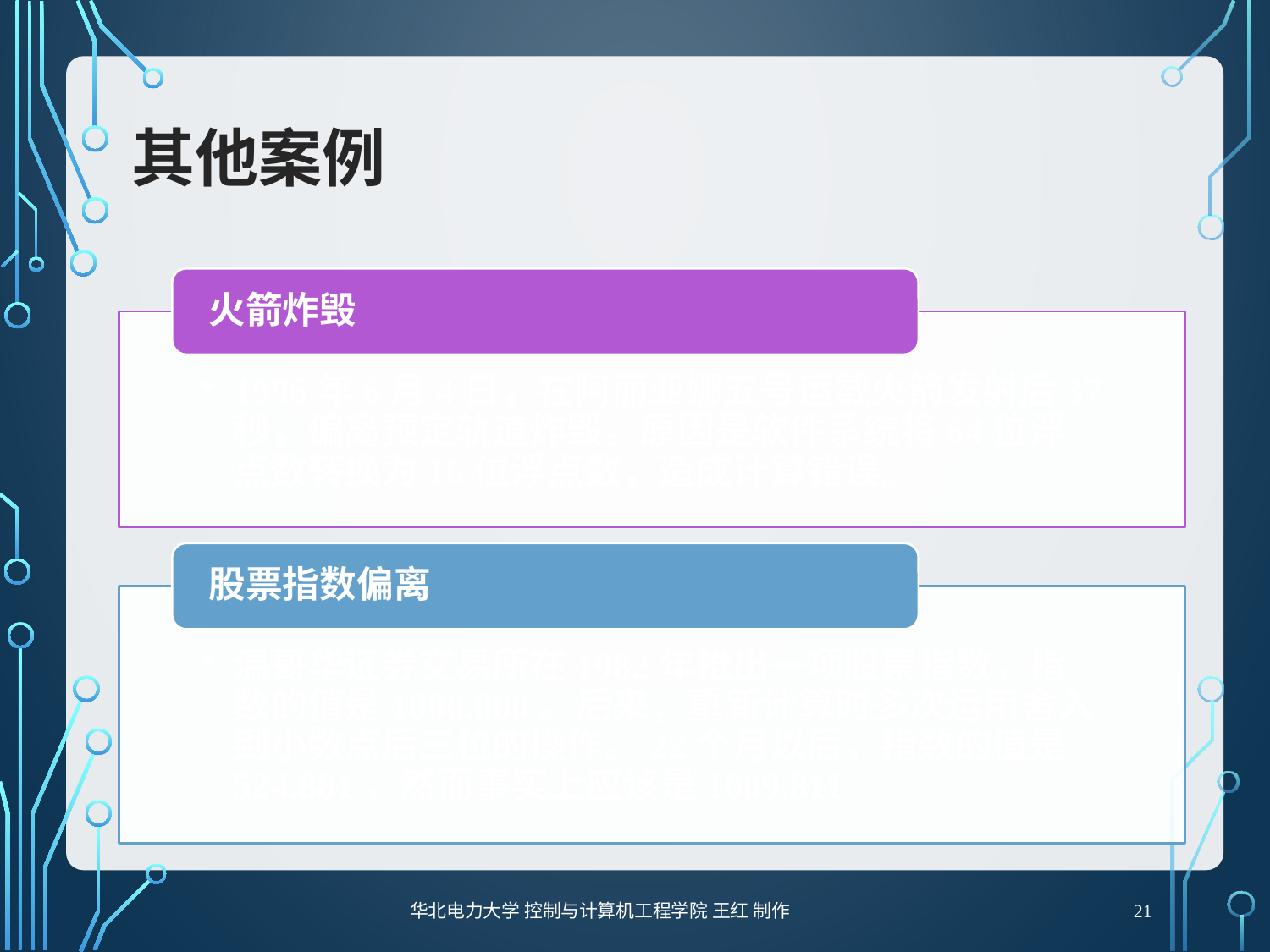

# 其他案例
1996年6月4日，在阿丽亚娜五号运载火箭发射后37秒，偏离预定轨道炸毁。原因是软件系统将64位浮点数转换为16位浮点数，造成计算错误。
火箭炸毁
温哥华证券交易所在1982年推出一项股票指数，指数的值是1000.000。后来，重新计算时多次运用舍入到小数点后三位的操作。22个月以后，指数的值是524.881，然而事实上应该是1009.811
股票指数偏离
21
华北电力大学 控制与计算机工程学院 王红 制作